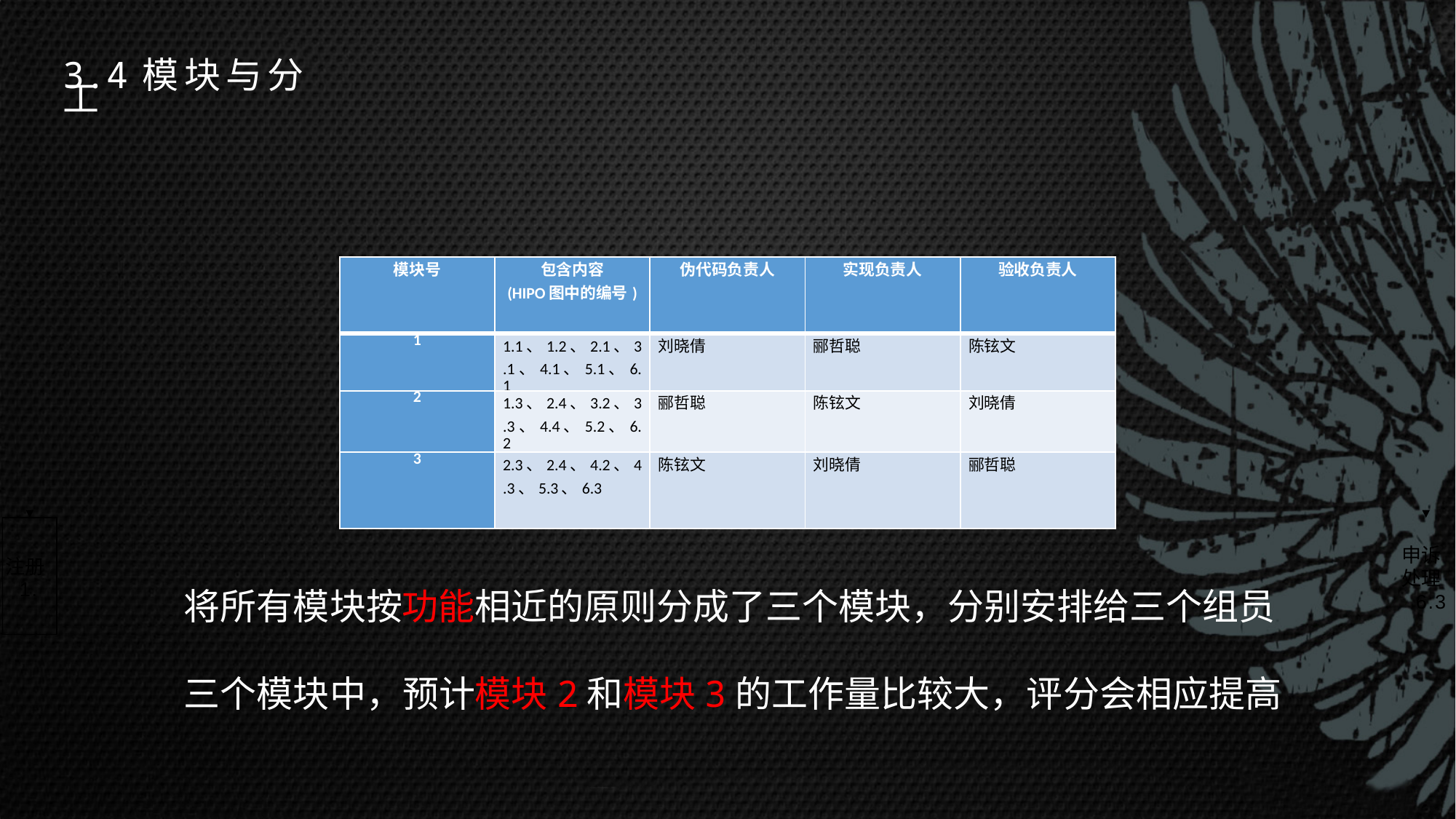

3.4模块与分工
| 模块号 | 包含内容 (HIPO图中的编号) | 伪代码负责人 | 实现负责人 | 验收负责人 |
| --- | --- | --- | --- | --- |
| 1 | 1.1、1.2、2.1、3.1、4.1、5.1、6.1 | 刘晓倩 | 郦哲聪 | 陈铉文 |
| 2 | 1.3、2.4、3.2、3.3、4.4、5.2、6.2 | 郦哲聪 | 陈铉文 | 刘晓倩 |
| 3 | 2.3、2.4、4.2、4.3、5.3、6.3 | 陈铉文 | 刘晓倩 | 郦哲聪 |

申诉
注册
处理
1
.
将所有模块按功能相近的原则分成了三个模块，分别安排给三个组员

三个模块中，预计模块2和模块3的工作量比较大，评分会相应提高

6
.
3